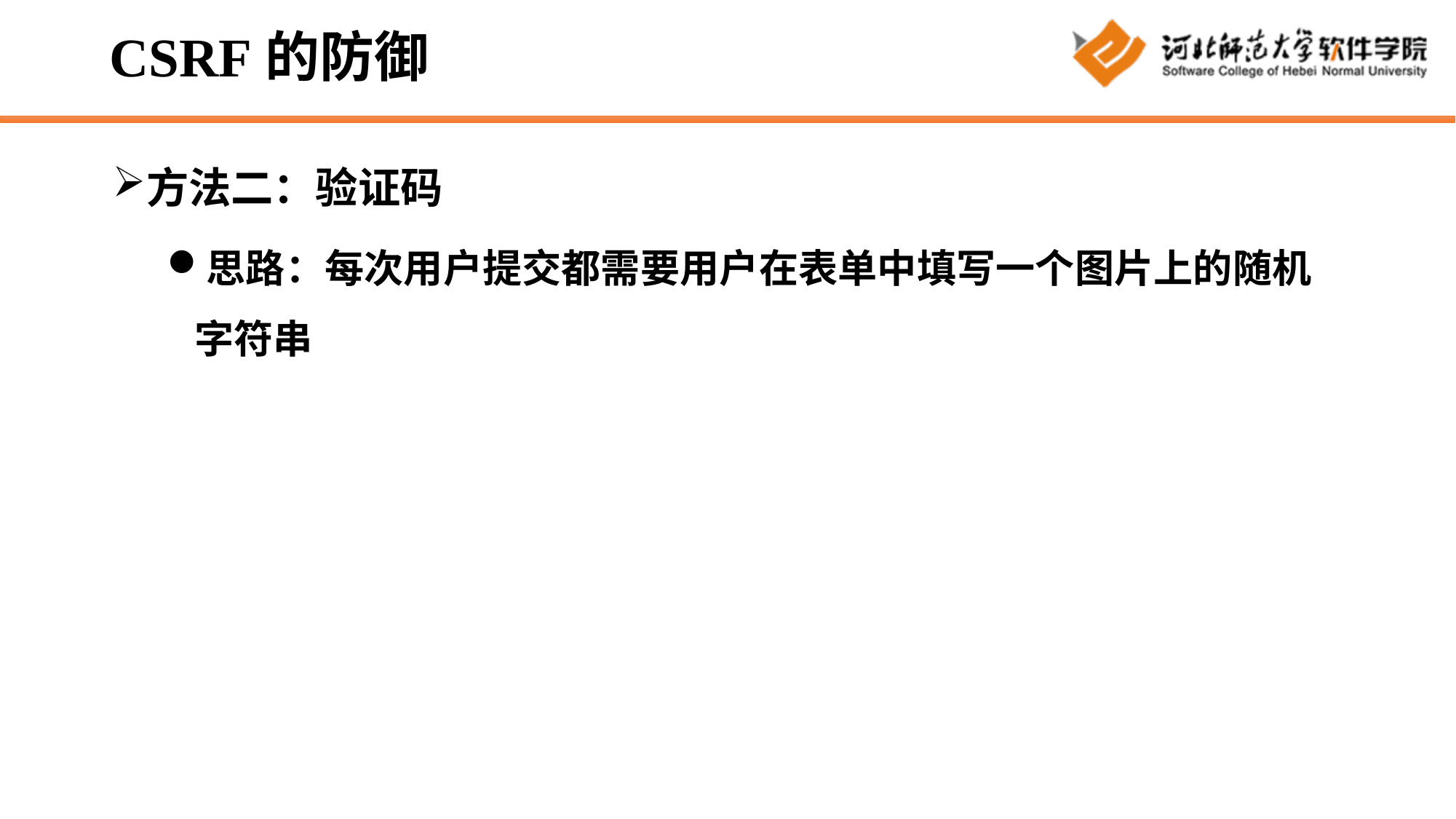

# CSRF的防御
方法二：验证码
思路：每次用户提交都需要用户在表单中填写一个图片上的随机字符串